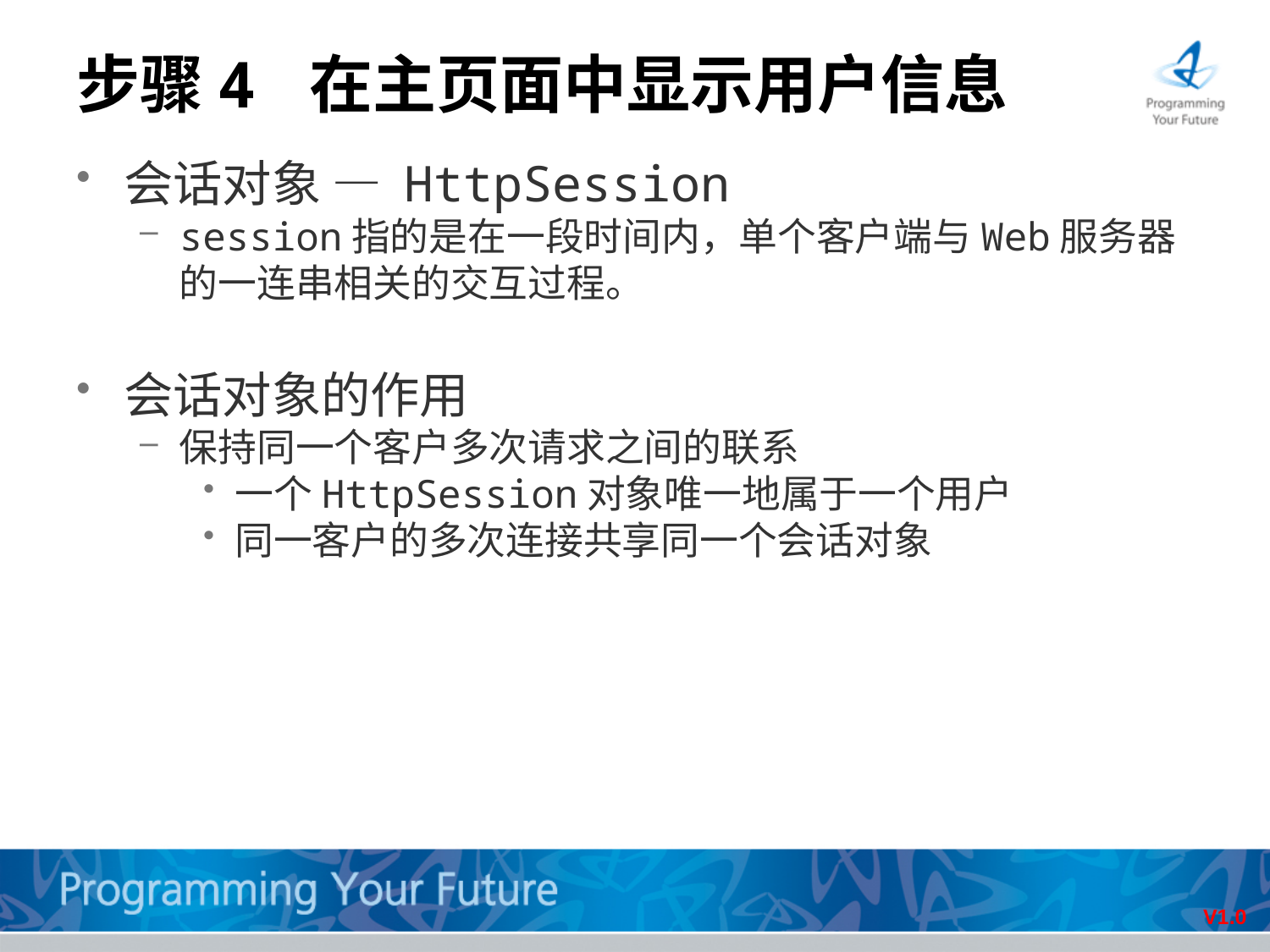

# 步骤4 在主页面中显示用户信息
会话对象 — HttpSession
session指的是在一段时间内，单个客户端与Web服务器的一连串相关的交互过程。

会话对象的作用
保持同一个客户多次请求之间的联系
一个HttpSession对象唯一地属于一个用户
同一客户的多次连接共享同一个会话对象